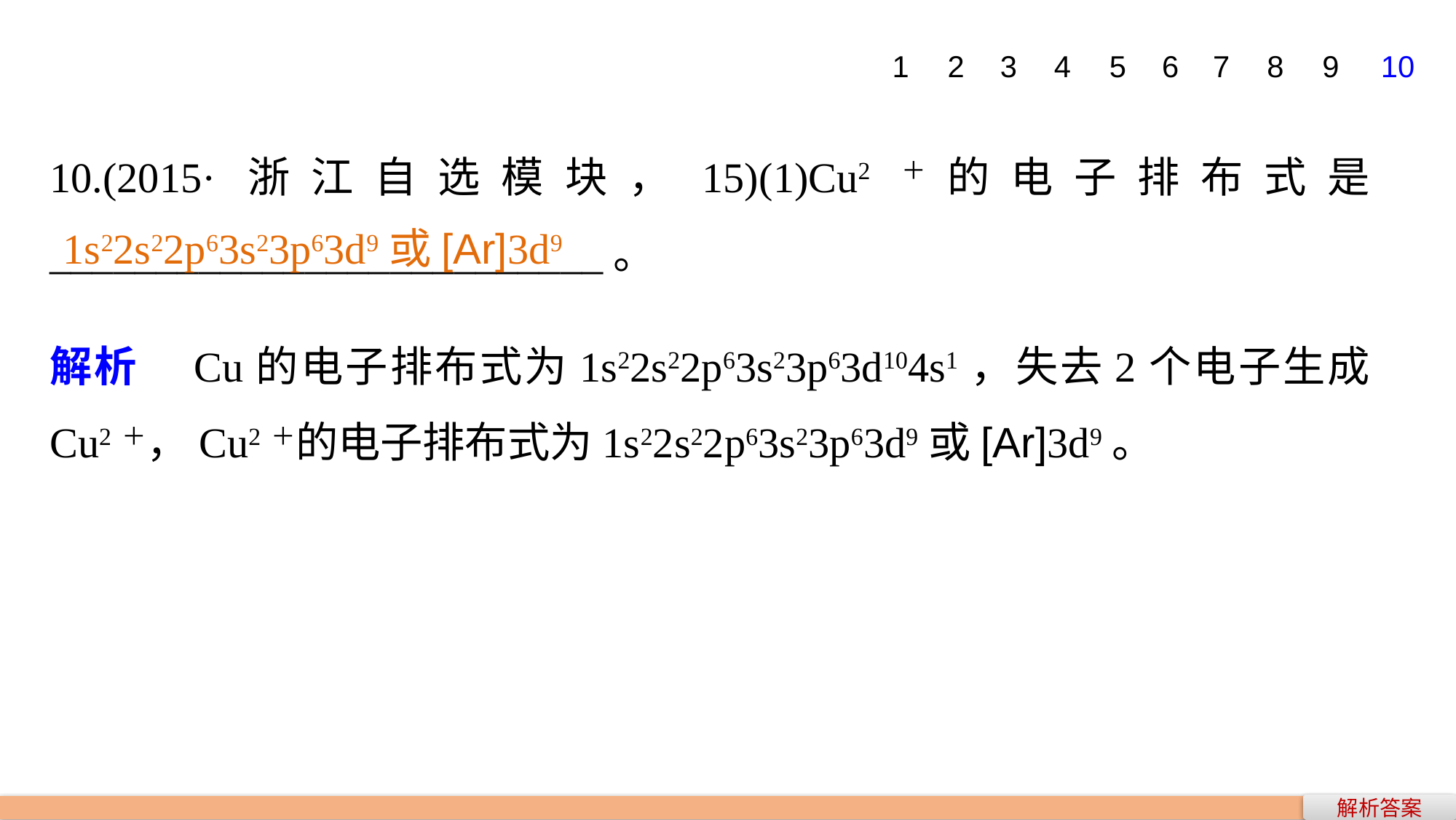

1
2
3
4
5
6
7
8
9
10
10.(2015·浙江自选模块，15)(1)Cu2＋的电子排布式是__________________________。
1s22s22p63s23p63d9或[Ar]3d9
解析　Cu的电子排布式为1s22s22p63s23p63d104s1，失去2个电子生成Cu2＋，Cu2＋的电子排布式为1s22s22p63s23p63d9或[Ar]3d9。
解析答案